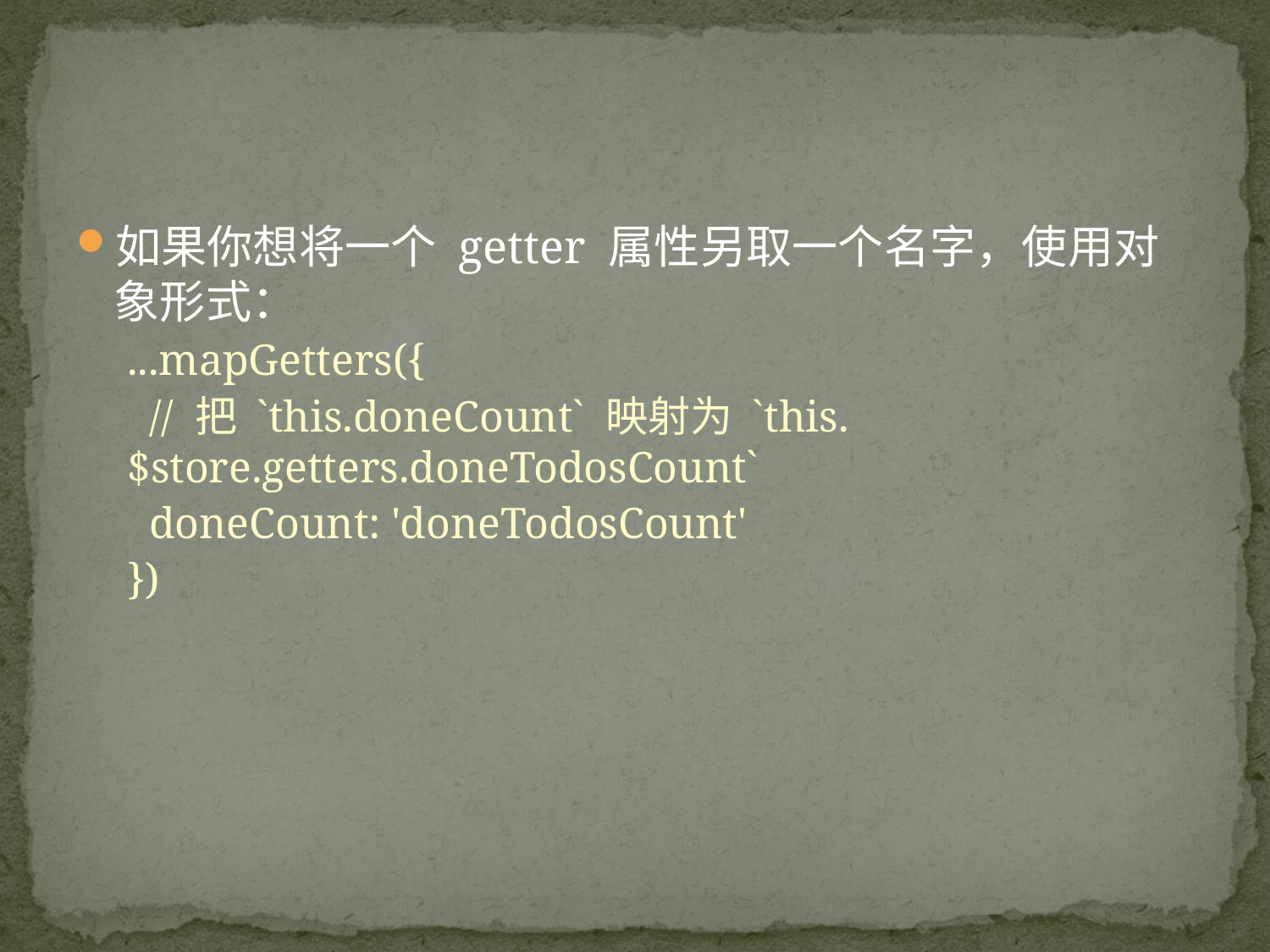

#
如果你想将一个 getter 属性另取一个名字，使用对象形式：
...mapGetters({
  // 把 `this.doneCount` 映射为 `this.$store.getters.doneTodosCount`
  doneCount: 'doneTodosCount'
})